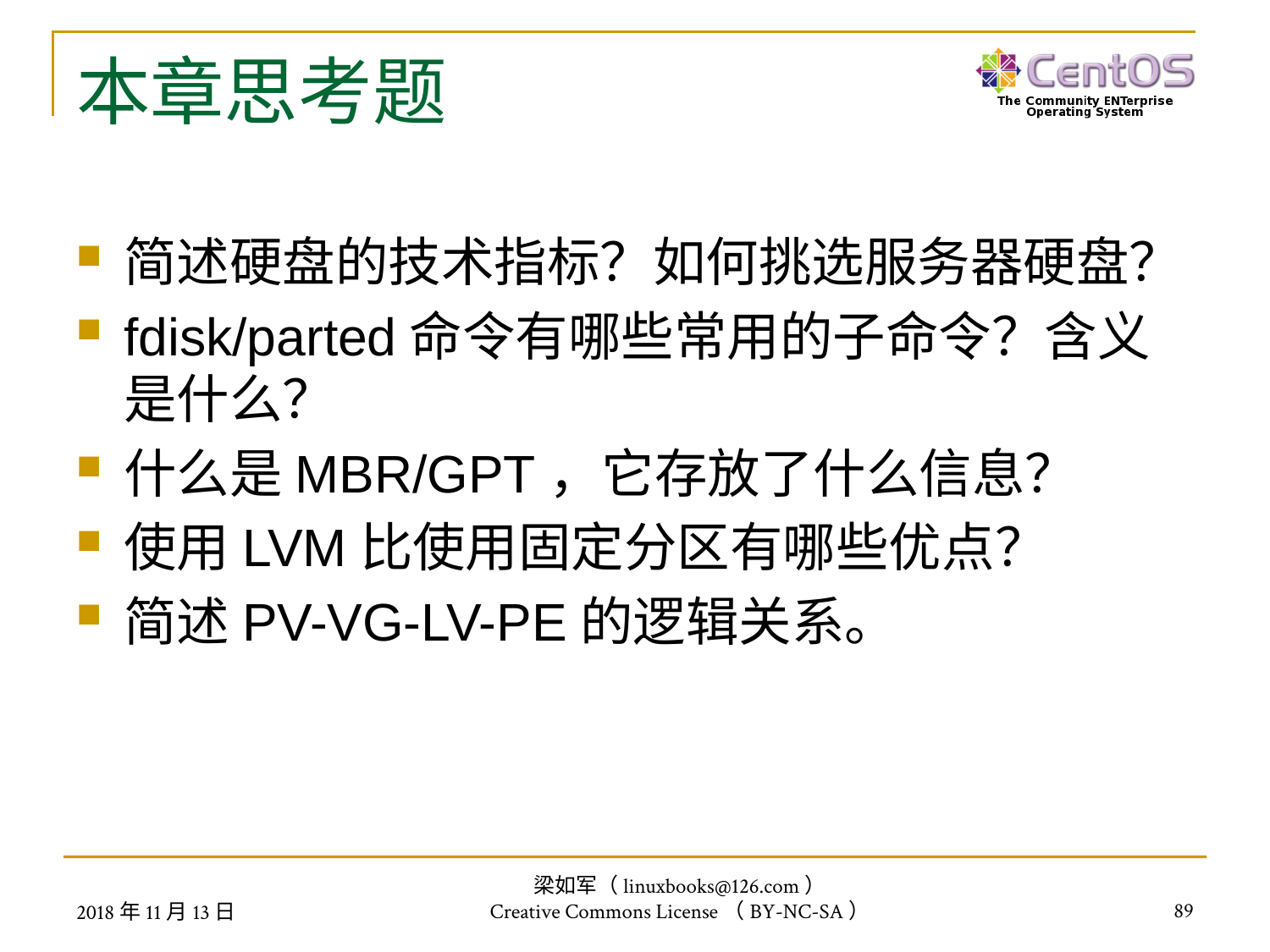

# 本章思考题
简述硬盘的技术指标？如何挑选服务器硬盘？
fdisk/parted命令有哪些常用的子命令？含义是什么？
什么是MBR/GPT，它存放了什么信息？
使用LVM比使用固定分区有哪些优点？
简述PV-VG-LV-PE的逻辑关系。

梁如军（linuxbooks@126.com）
Creative Commons License（BY-NC-SA）
2018年11月13日
89